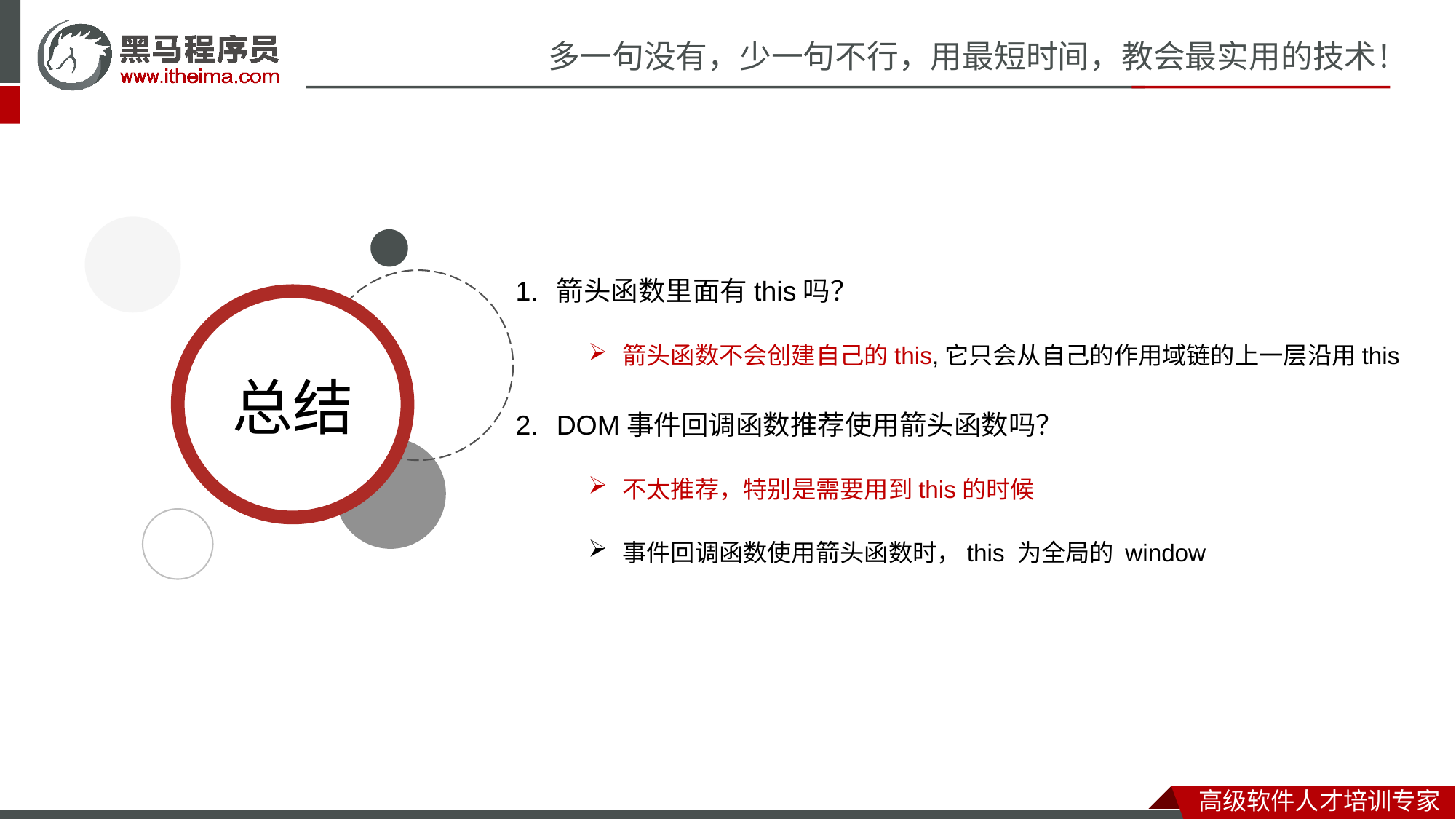

箭头函数里面有this吗？
箭头函数不会创建自己的this,它只会从自己的作用域链的上一层沿用this
DOM事件回调函数推荐使用箭头函数吗？
不太推荐，特别是需要用到this的时候
事件回调函数使用箭头函数时，this 为全局的 window